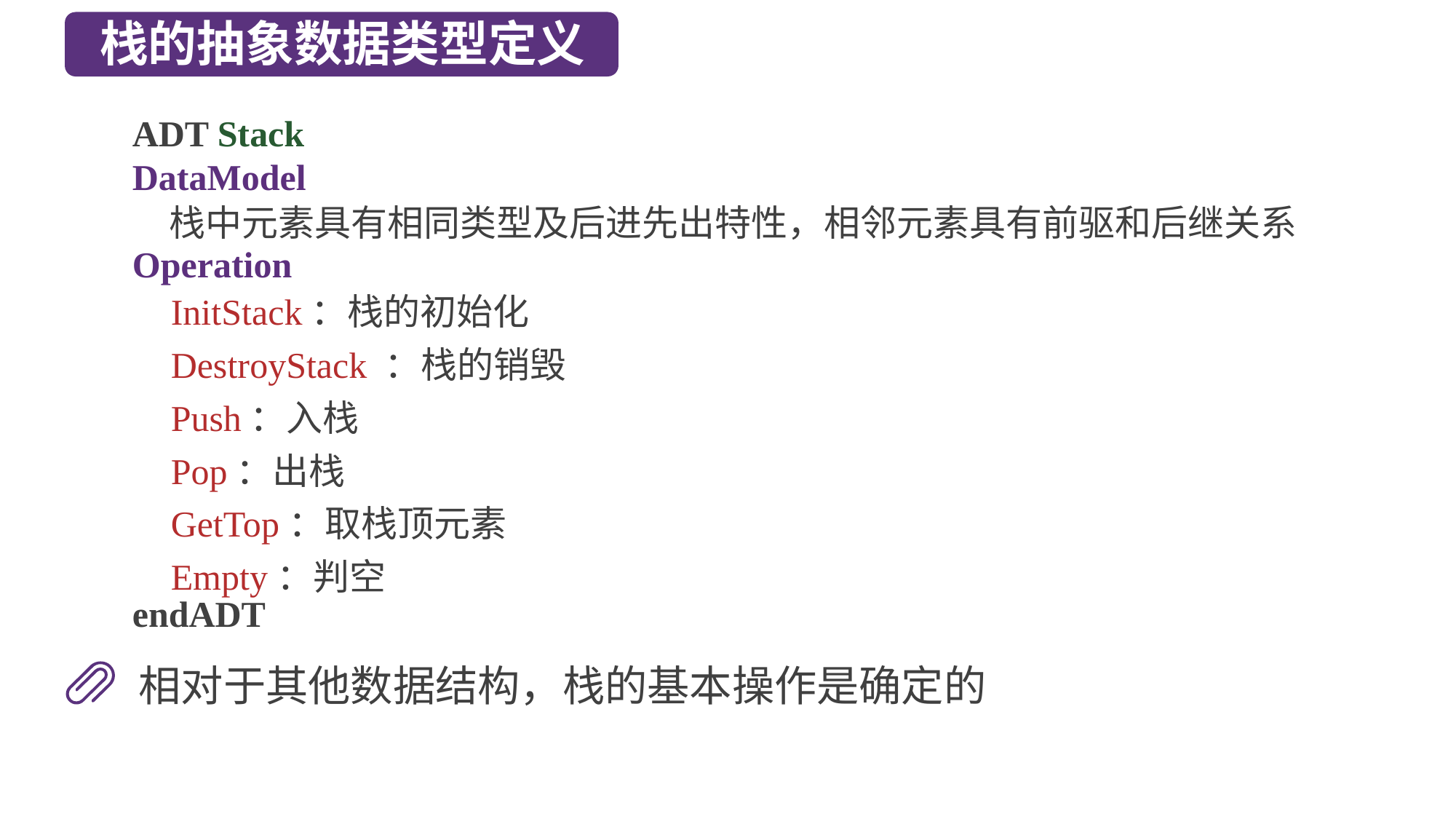

栈的抽象数据类型定义

ADT Stack
DataModel

Operation

endADT
栈中元素具有相同类型及后进先出特性，相邻元素具有前驱和后继关系
InitStack：栈的初始化
DestroyStack ：栈的销毁
Push：入栈
Pop：出栈
GetTop：取栈顶元素
Empty：判空
相对于其他数据结构，栈的基本操作是确定的